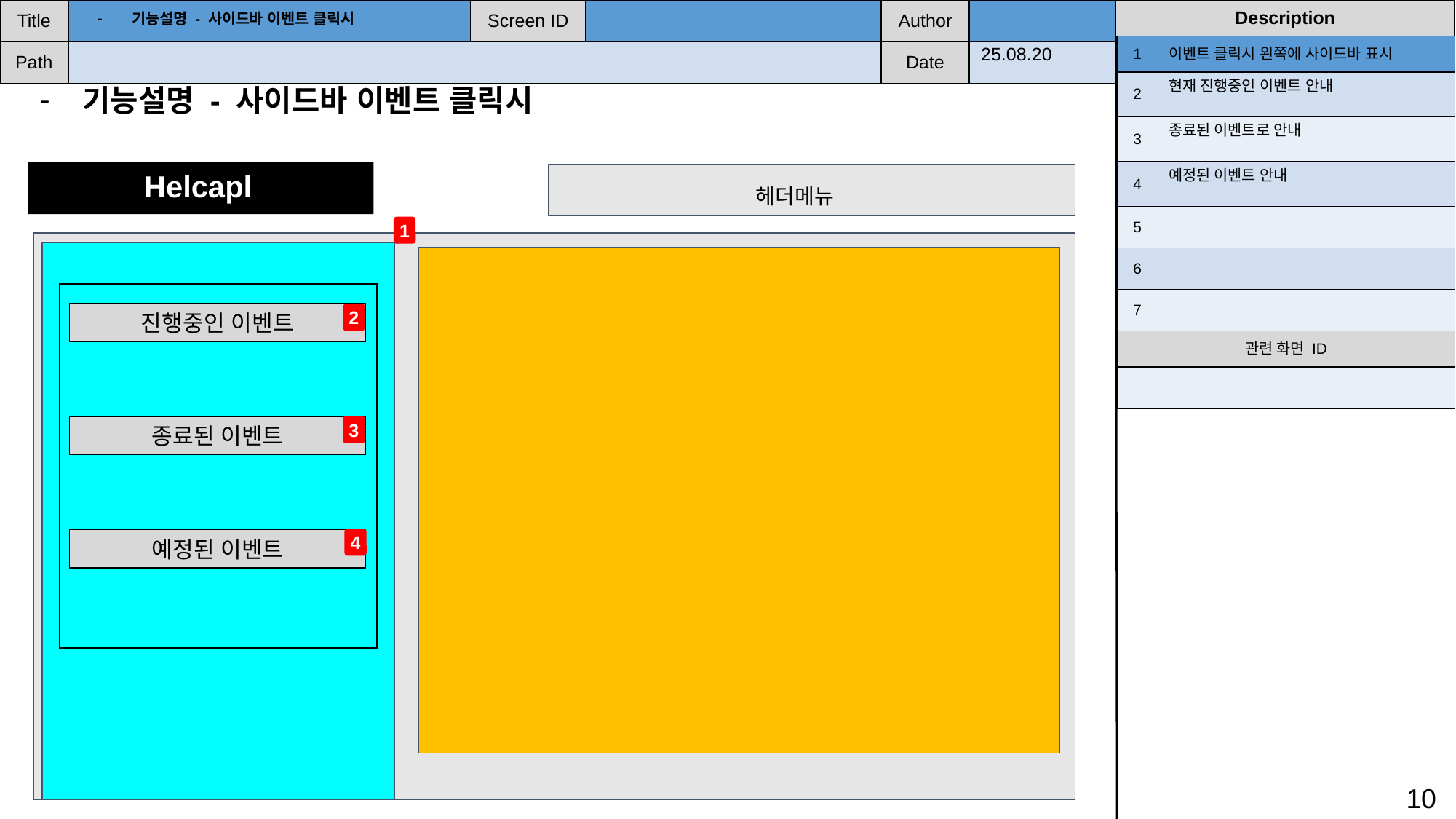

기능설명 - 사이드바 이벤트 클릭시

| 1 | 이벤트 클릭시 왼쪽에 사이드바 표시 |
| --- | --- |
| 2 | 현재 진행중인 이벤트 안내 |
| 3 | 종료된 이벤트로 안내 |
| 4 | 예정된 이벤트 안내 |
| 5 |  |
| 6 |  |
| 7 |  |
| 관련 화면 ID |  |
|  |  |

25.08.20
기능설명 - 사이드바 이벤트 클릭시
Helcapl
헬팡팡

헤더메뉴
1

진행중인 이벤트
2
종료된 이벤트
3
4
예정된 이벤트